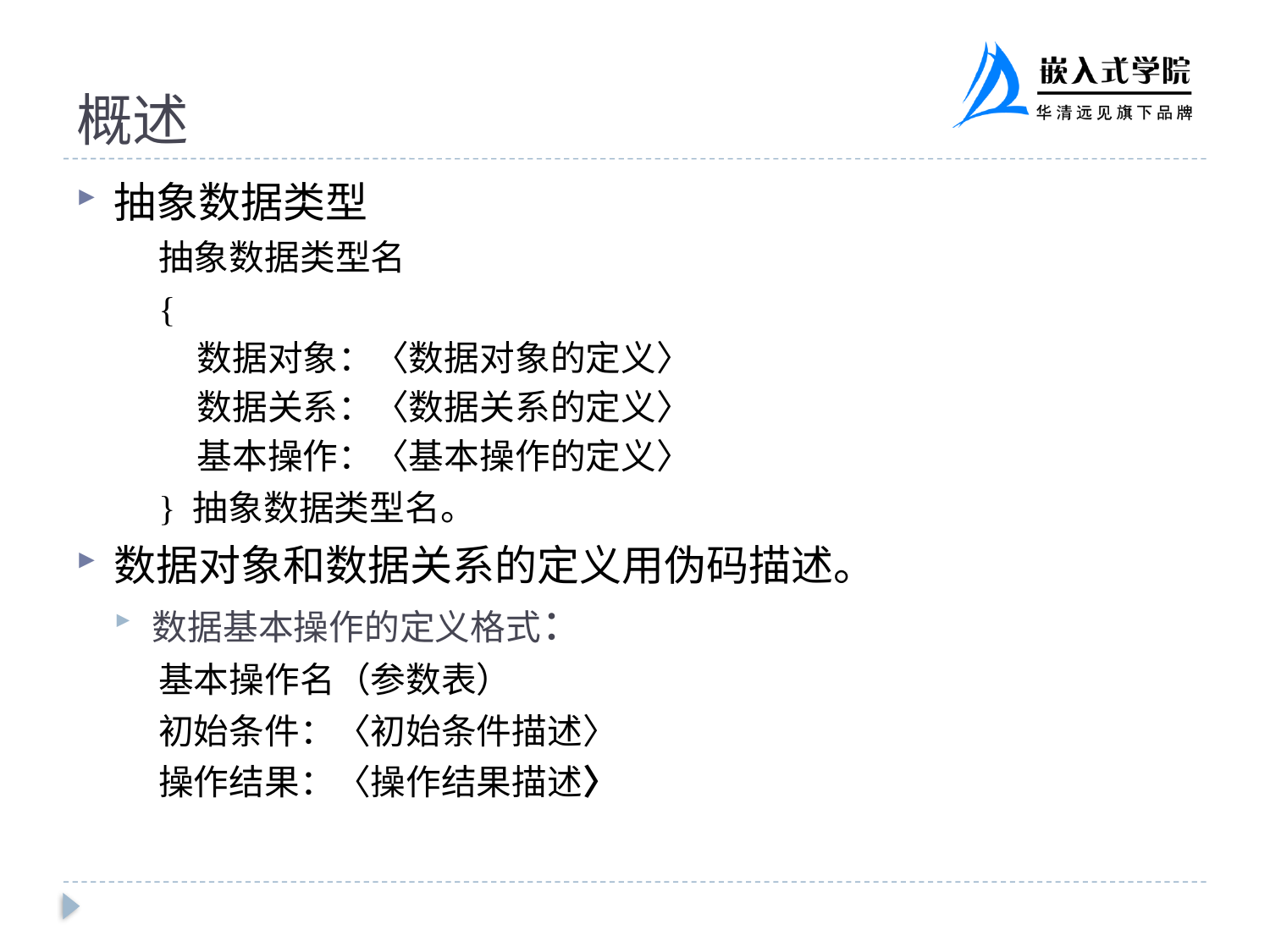

# 概述
抽象数据类型
抽象数据类型名
{
数据对象：〈数据对象的定义〉
数据关系：〈数据关系的定义〉
基本操作：〈基本操作的定义〉
} 抽象数据类型名。
数据对象和数据关系的定义用伪码描述。
数据基本操作的定义格式：
基本操作名（参数表）
初始条件：〈初始条件描述〉
操作结果：〈操作结果描述〉
25